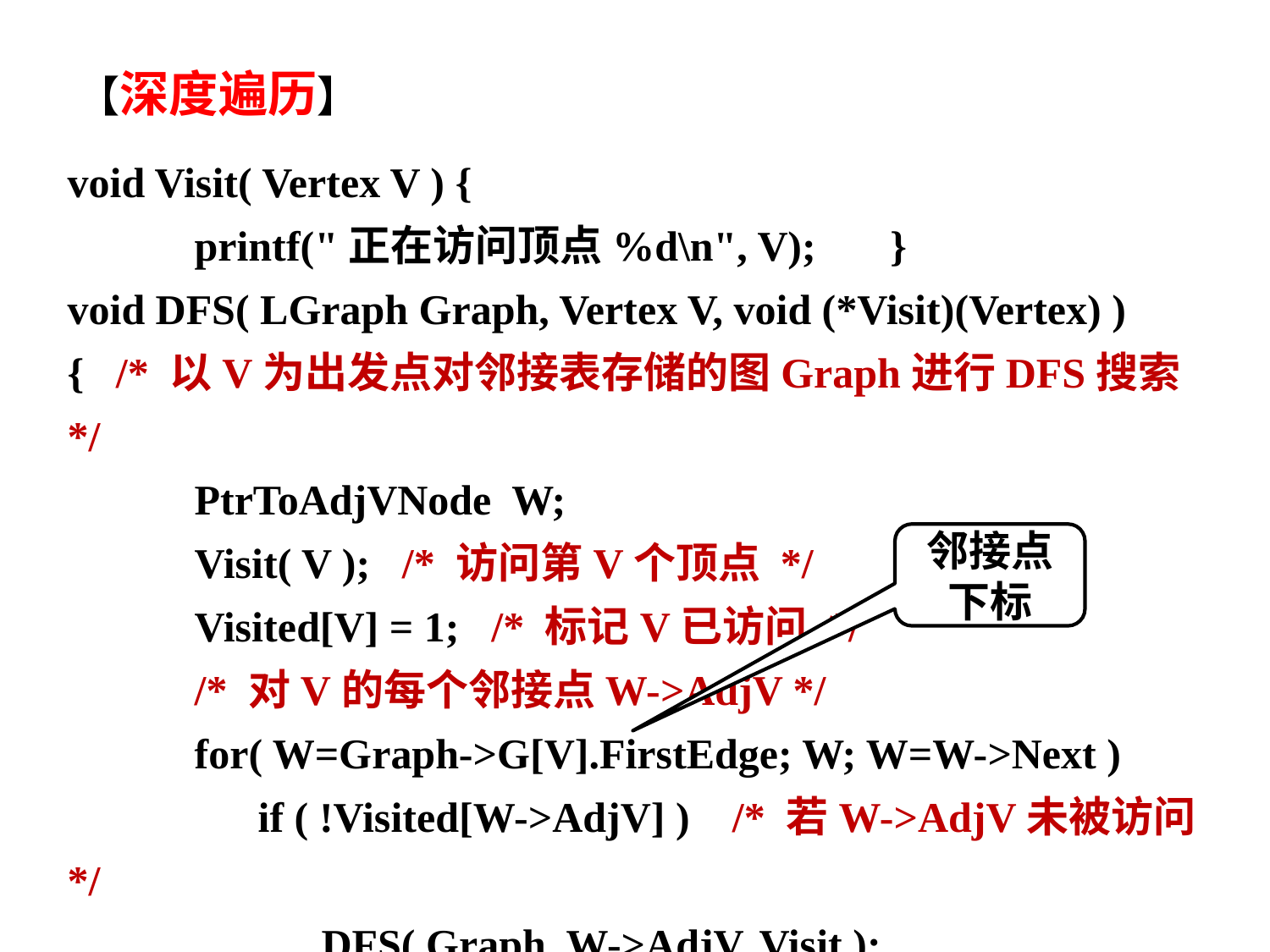

【深度遍历】
void Visit( Vertex V ) {
	printf("正在访问顶点%d\n", V);       }
void DFS( LGraph Graph, Vertex V, void (*Visit)(Vertex) )
{   /* 以V为出发点对邻接表存储的图Graph进行DFS搜索 */
	PtrToAdjVNode  W;
	Visit( V );   /* 访问第V个顶点 */
	Visited[V] = 1;   /* 标记V已访问 */
	/* 对V的每个邻接点W->AdjV */
	for( W=Graph->G[V].FirstEdge; W; W=W->Next ) 		      if ( !Visited[W->AdjV] )    /* 若W->AdjV未被访问 */
		DFS( Graph, W->AdjV, Visit );
}
邻接点下标